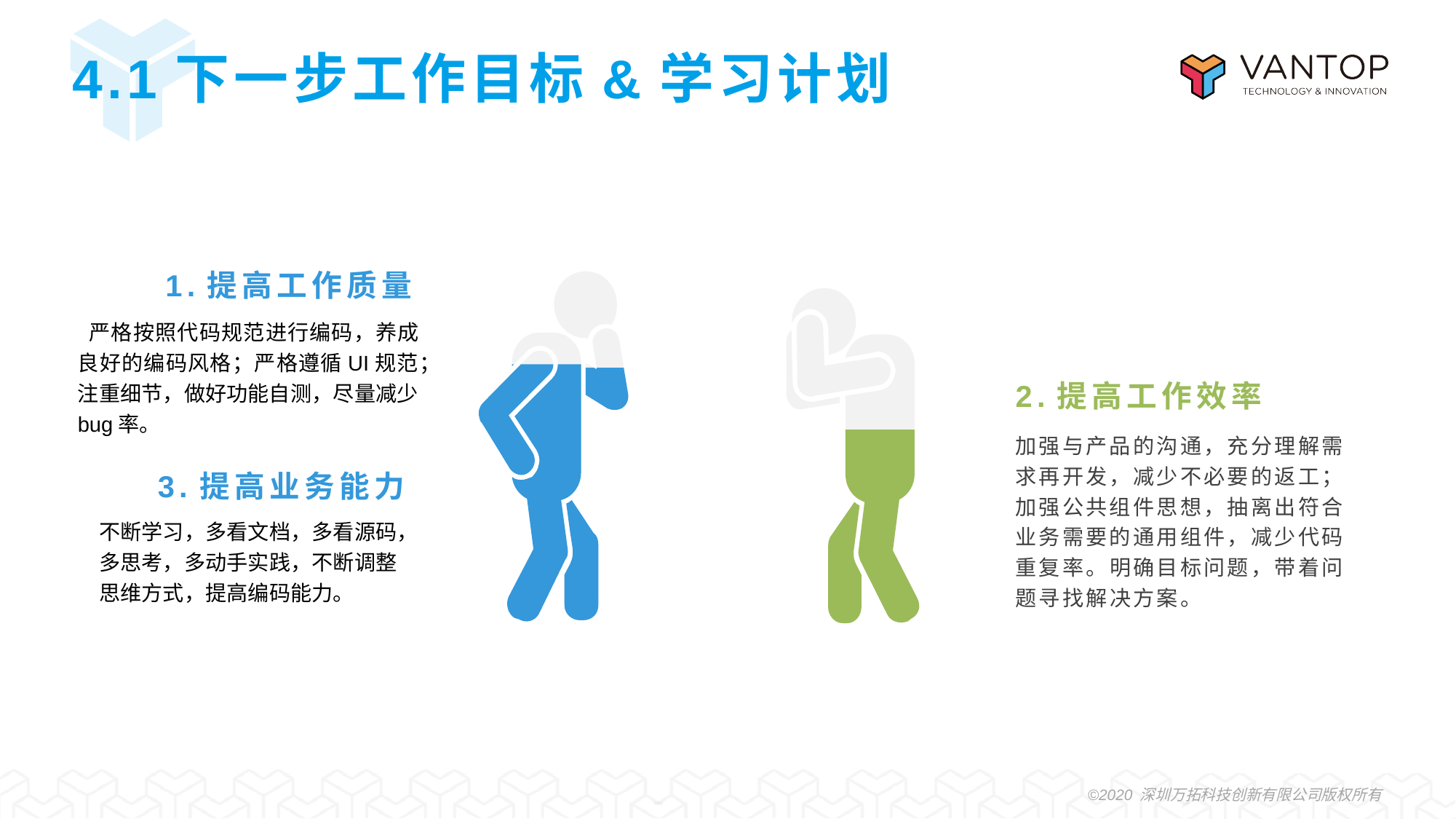

# 4.1下一步工作目标&学习计划
1.提高工作质量
 严格按照代码规范进行编码，养成良好的编码风格；严格遵循UI规范；注重细节，做好功能自测，尽量减少bug率。
2.提高工作效率
加强与产品的沟通，充分理解需求再开发，减少不必要的返工；加强公共组件思想，抽离出符合业务需要的通用组件，减少代码重复率。明确目标问题，带着问题寻找解决方案。

3.提高业务能力
不断学习，多看文档，多看源码，多思考，多动手实践，不断调整思维方式，提高编码能力。